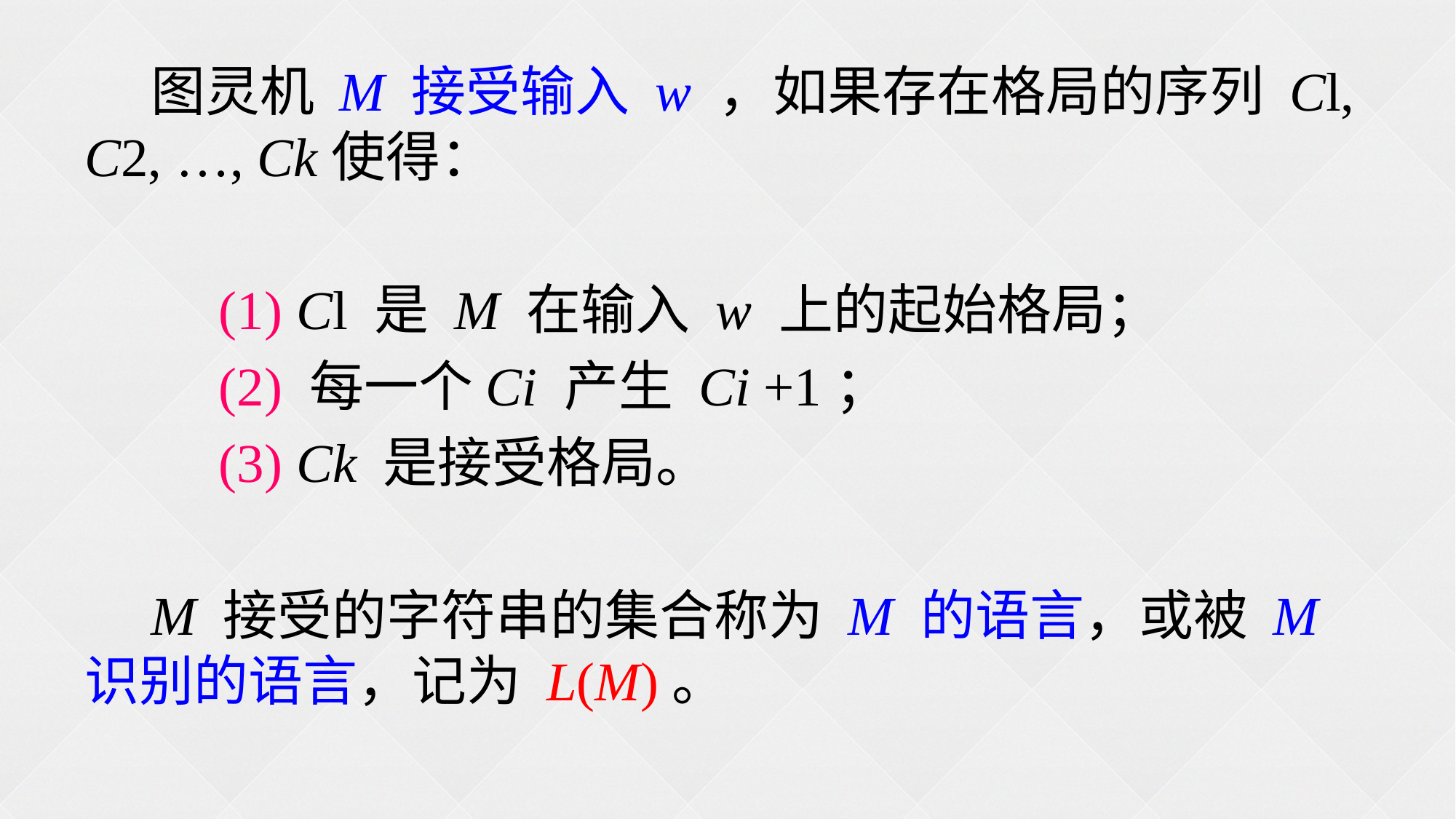

图灵机 M 接受输入 w ，如果存在格局的序列 Cl, C2, …, Ck使得：

     (1) Cl 是 M 在输入 w 上的起始格局；
     (2) 每一个Ci 产生 Ci +1；
     (3) Ck 是接受格局。

M 接受的字符串的集合称为 M 的语言，或被 M 识别的语言，记为 L(M)。